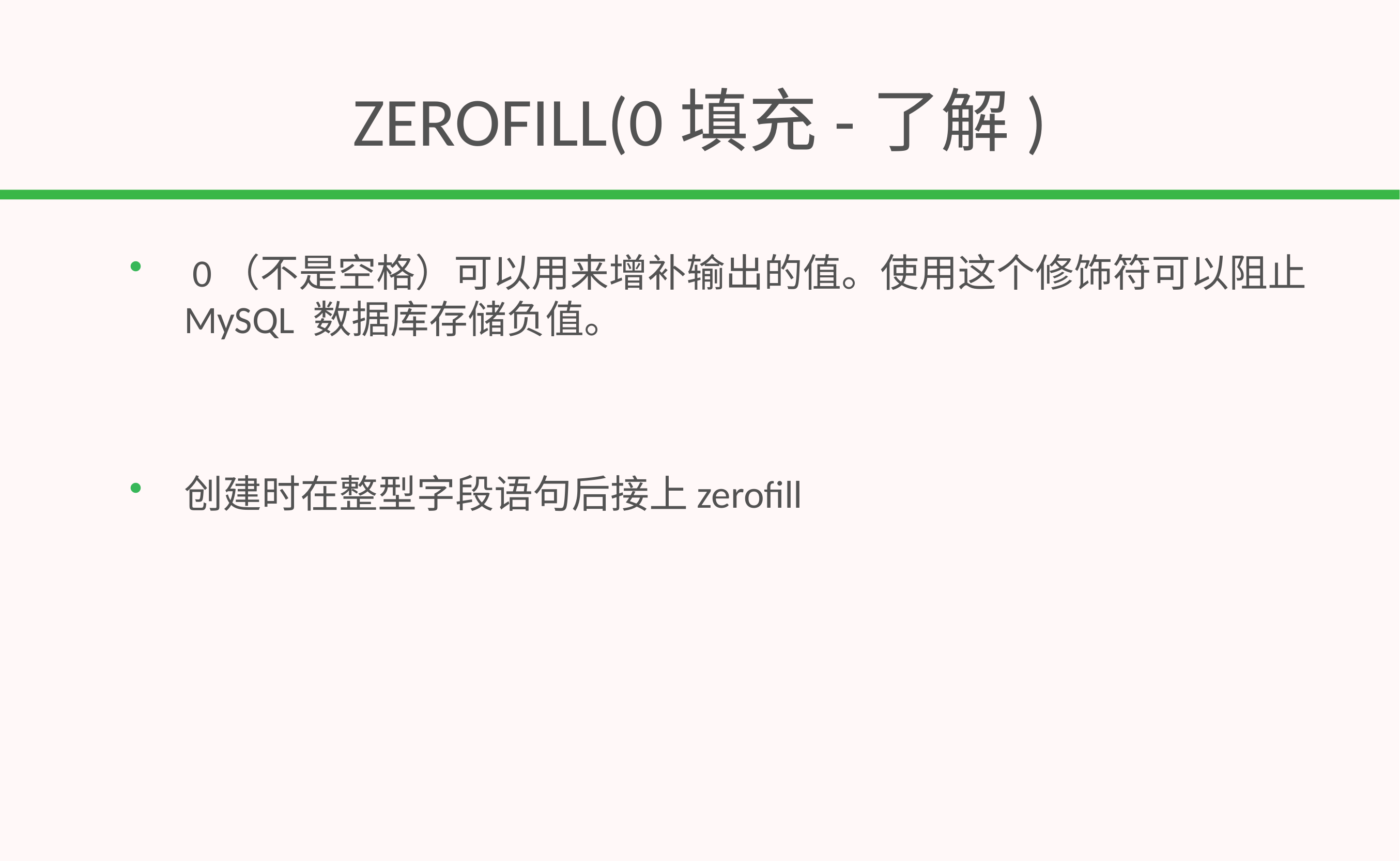

# ZEROFILL(0填充-了解)
 0（不是空格）可以用来增补输出的值。使用这个修饰符可以阻止 MySQL 数据库存储负值。

创建时在整型字段语句后接上zerofill